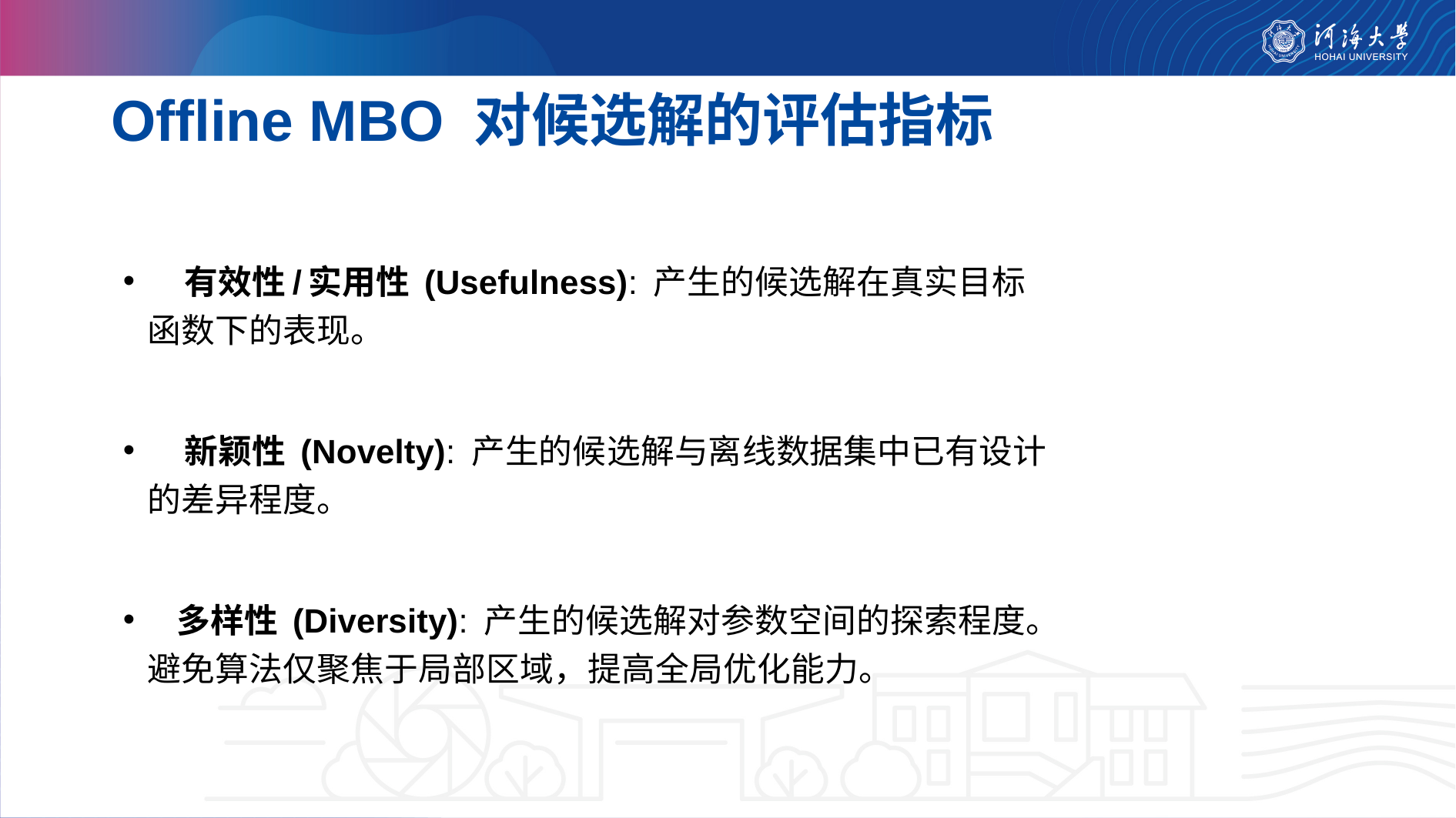

# Offline MBO 对候选解的评估指标
    有效性/实用性 (Usefulness): 产生的候选解在真实目标函数下的表现。

    新颖性 (Novelty): 产生的候选解与离线数据集中已有设计的差异程度。

   多样性 (Diversity): 产生的候选解对参数空间的探索程度。避免算法仅聚焦于局部区域，提高全局优化能力。